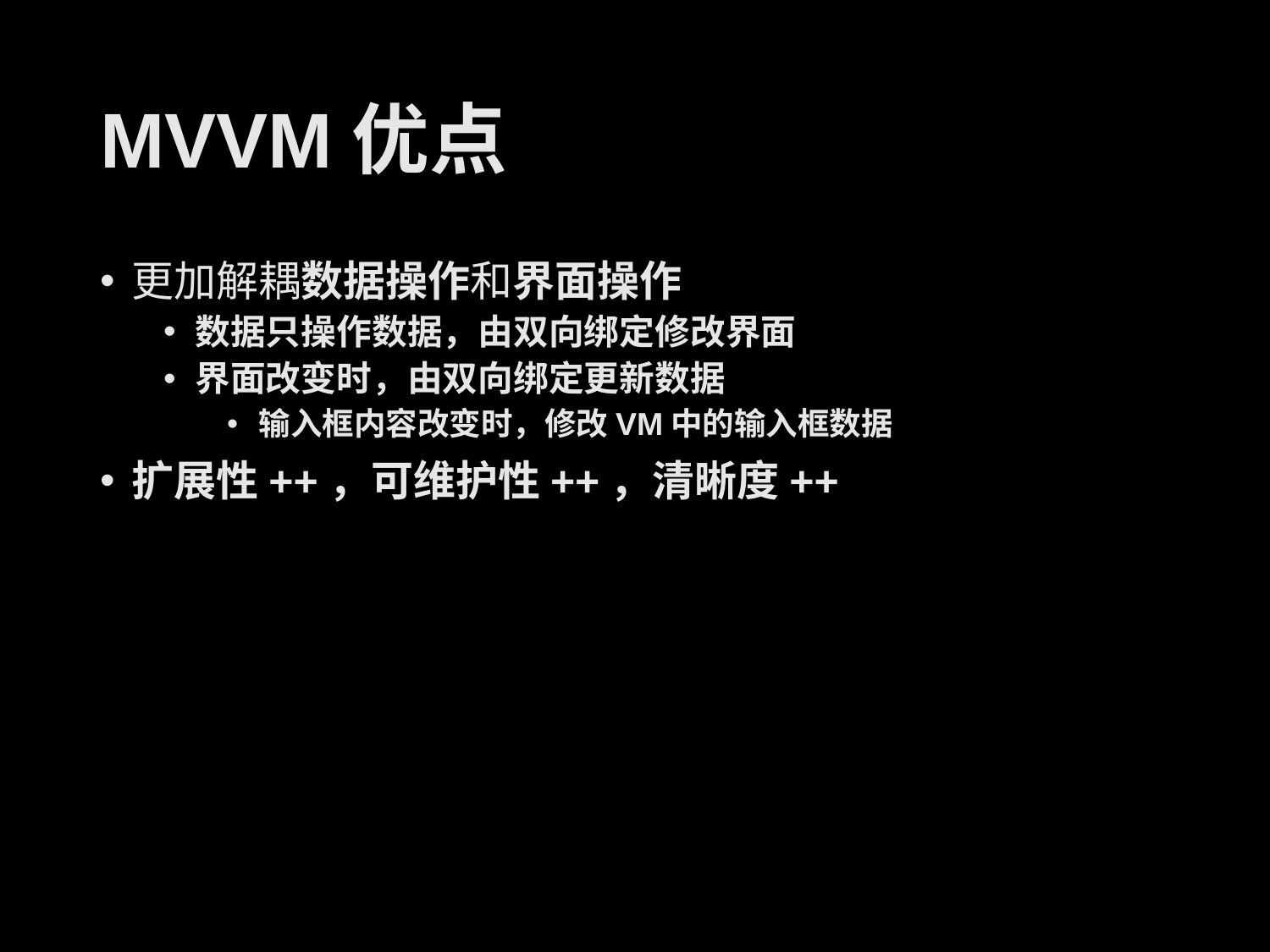

# MVVM优点
更加解耦数据操作和界面操作
数据只操作数据，由双向绑定修改界面
界面改变时，由双向绑定更新数据
输入框内容改变时，修改VM中的输入框数据
扩展性++，可维护性++，清晰度++